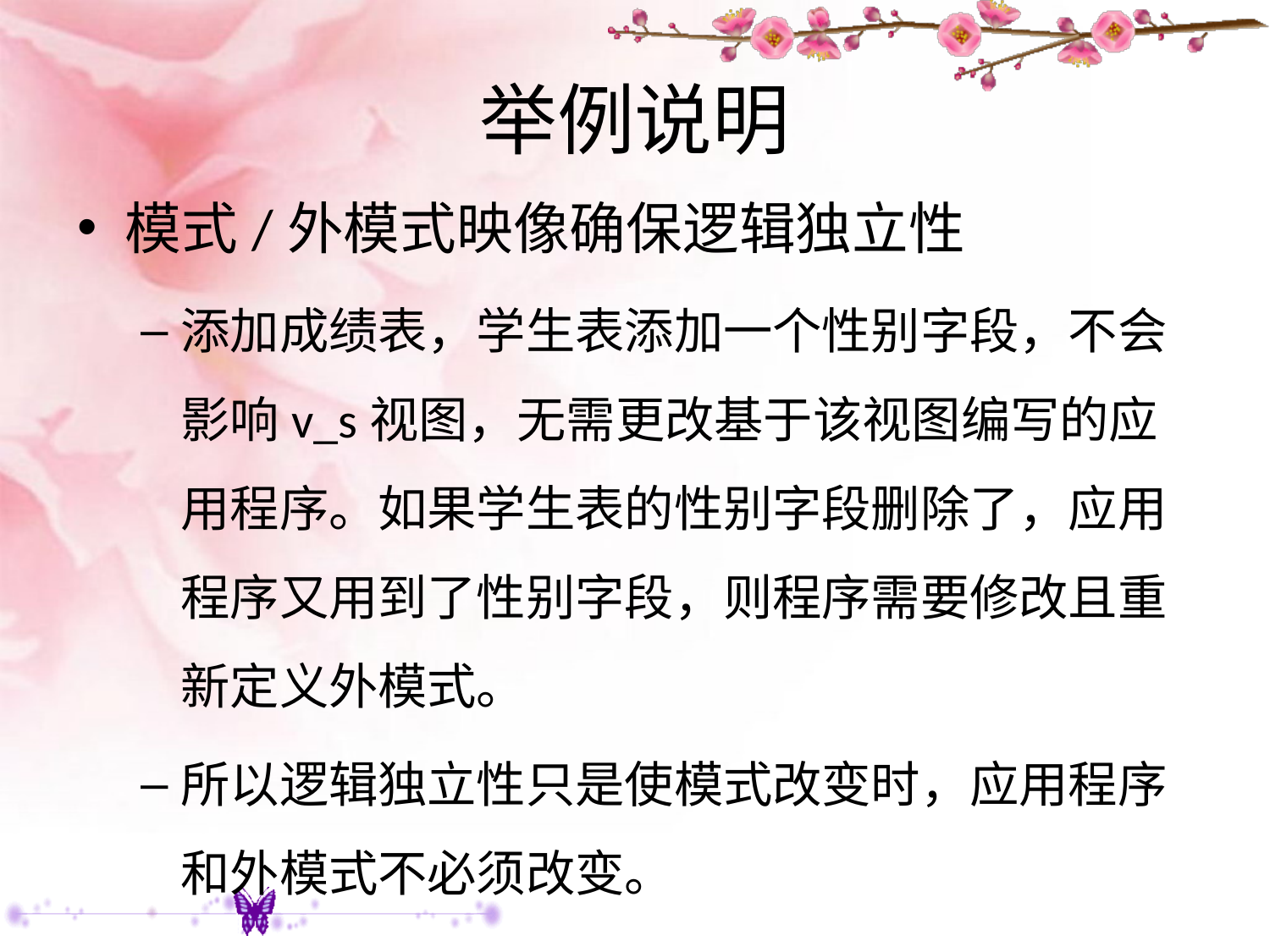

# 举例说明
模式/外模式映像确保逻辑独立性
添加成绩表，学生表添加一个性别字段，不会影响v_s视图，无需更改基于该视图编写的应用程序。如果学生表的性别字段删除了，应用程序又用到了性别字段，则程序需要修改且重新定义外模式。
所以逻辑独立性只是使模式改变时，应用程序和外模式不必须改变。